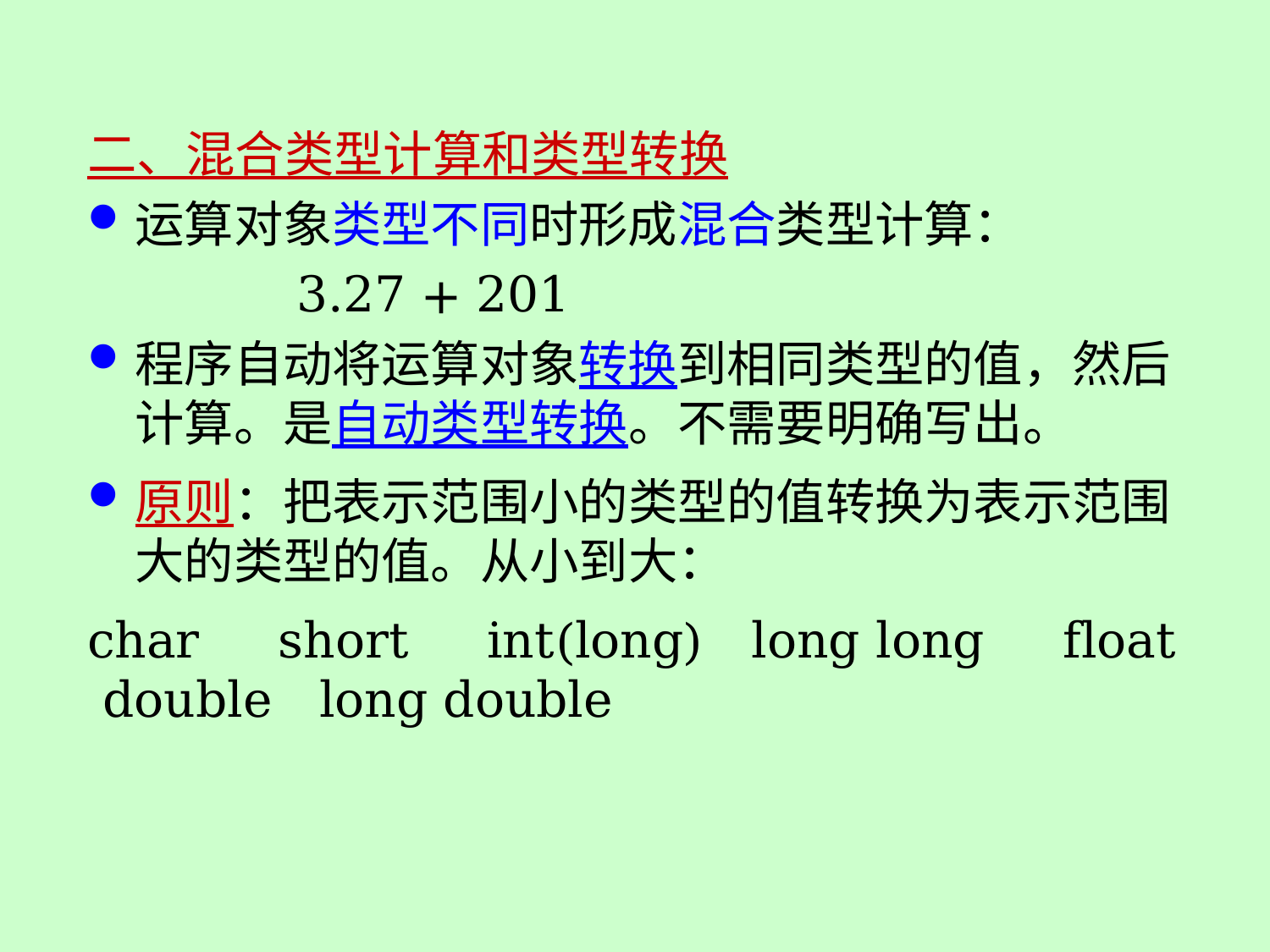

二、混合类型计算和类型转换
运算对象类型不同时形成混合类型计算：
　　　　3.27 + 201
程序自动将运算对象转换到相同类型的值，然后计算。是自动类型转换。不需要明确写出。
原则：把表示范围小的类型的值转换为表示范围大的类型的值。从小到大：
char     short     int(long)   long long     float   double   long double

36